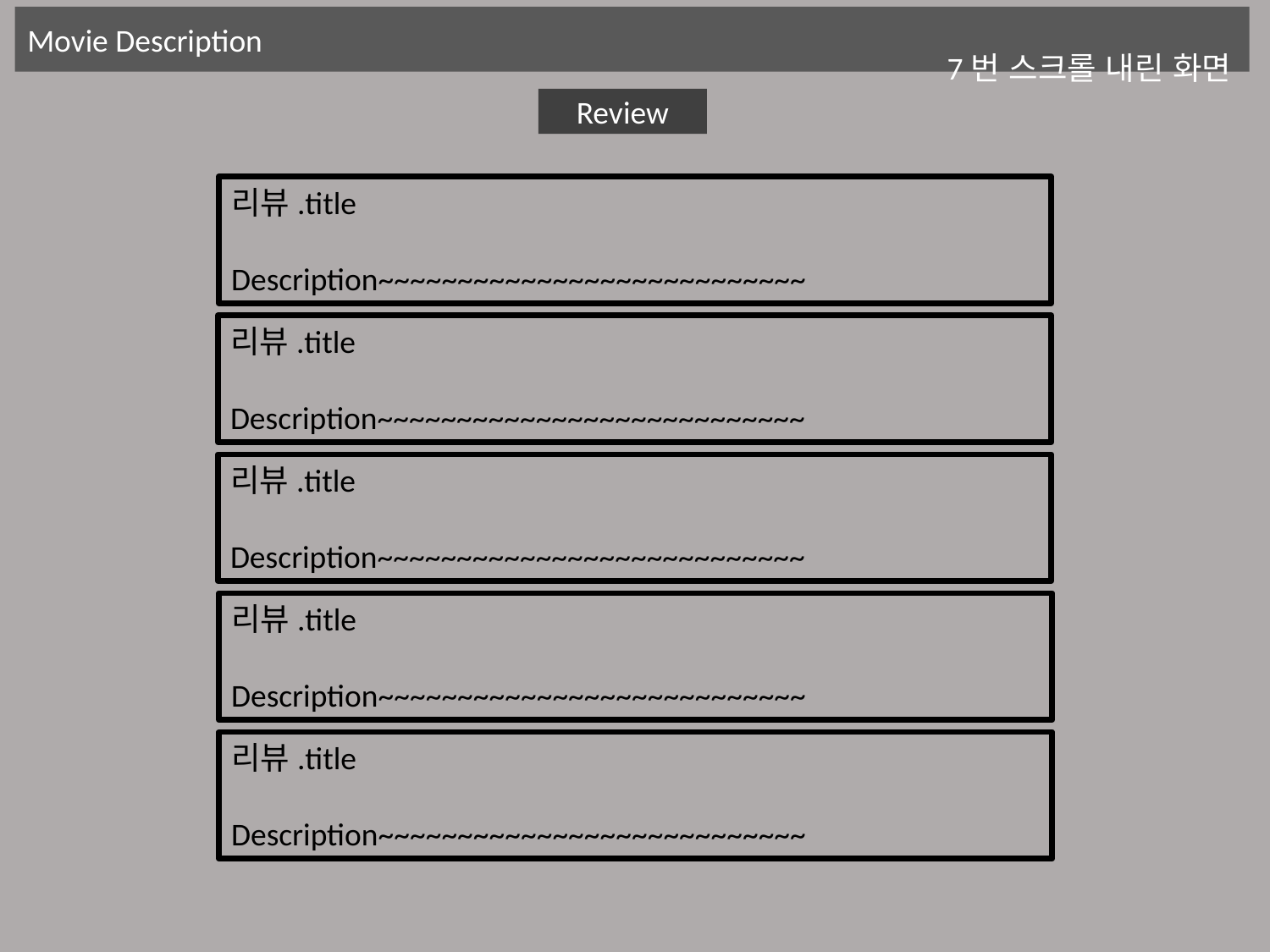

Movie Description
7번 스크롤 내린 화면
Review
리뷰.title

Description~~~~~~~~~~~~~~~~~~~~~~~~~~~
리뷰.title

Description~~~~~~~~~~~~~~~~~~~~~~~~~~~
리뷰.title

Description~~~~~~~~~~~~~~~~~~~~~~~~~~~
리뷰.title

Description~~~~~~~~~~~~~~~~~~~~~~~~~~~
리뷰.title

Description~~~~~~~~~~~~~~~~~~~~~~~~~~~